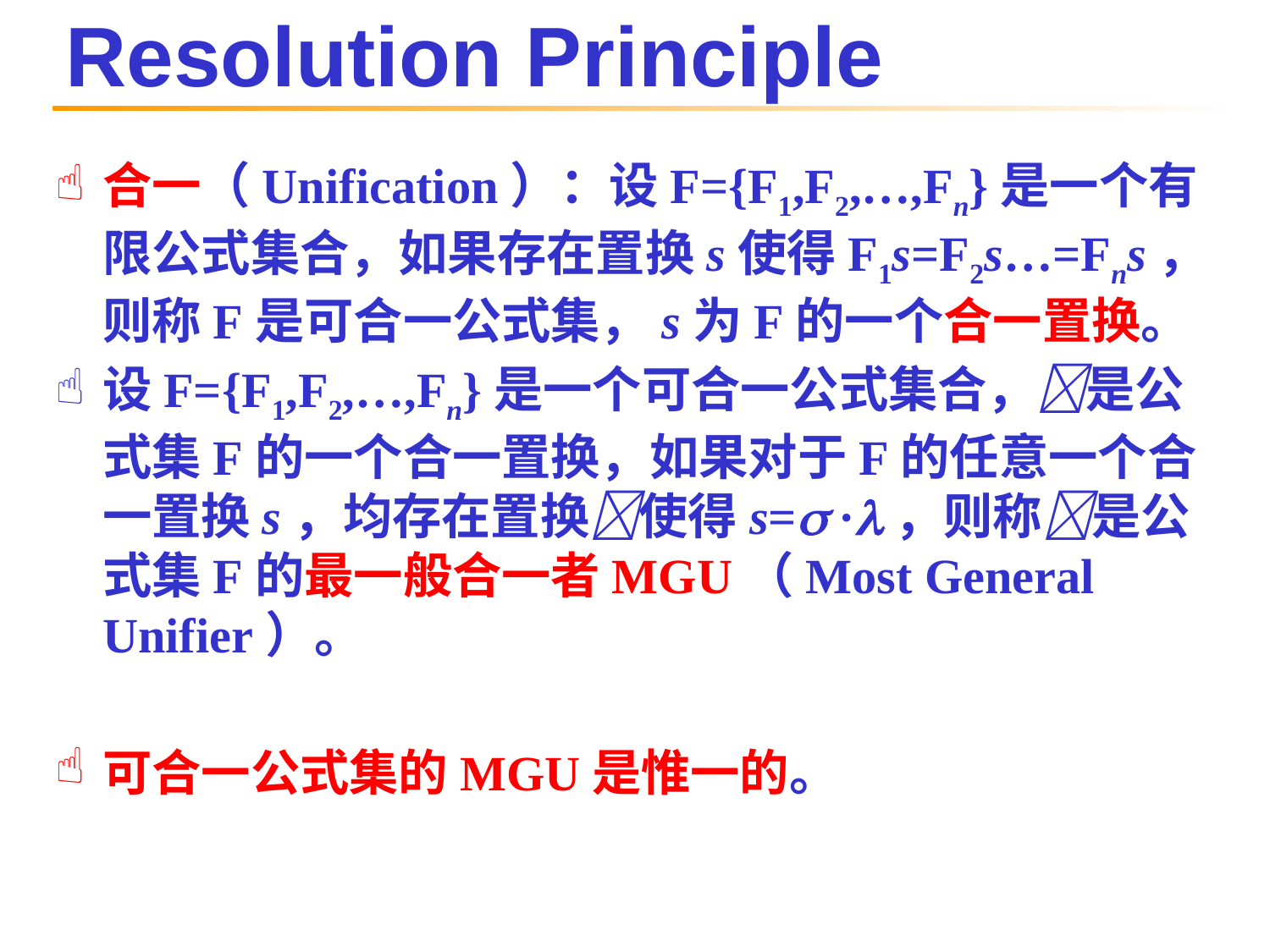

# Resolution Principle
合一（Unification）：设F={F1,F2,…,Fn}是一个有限公式集合，如果存在置换s使得F1s=F2s…=Fns，则称F是可合一公式集，s为F的一个合一置换。
设F={F1,F2,…,Fn}是一个可合一公式集合，σ是公式集F的一个合一置换，如果对于F的任意一个合一置换s，均存在置换λ使得s=σ ·λ，则称σ是公式集F的最一般合一者MGU（Most General Unifier）。

可合一公式集的MGU是惟一的。